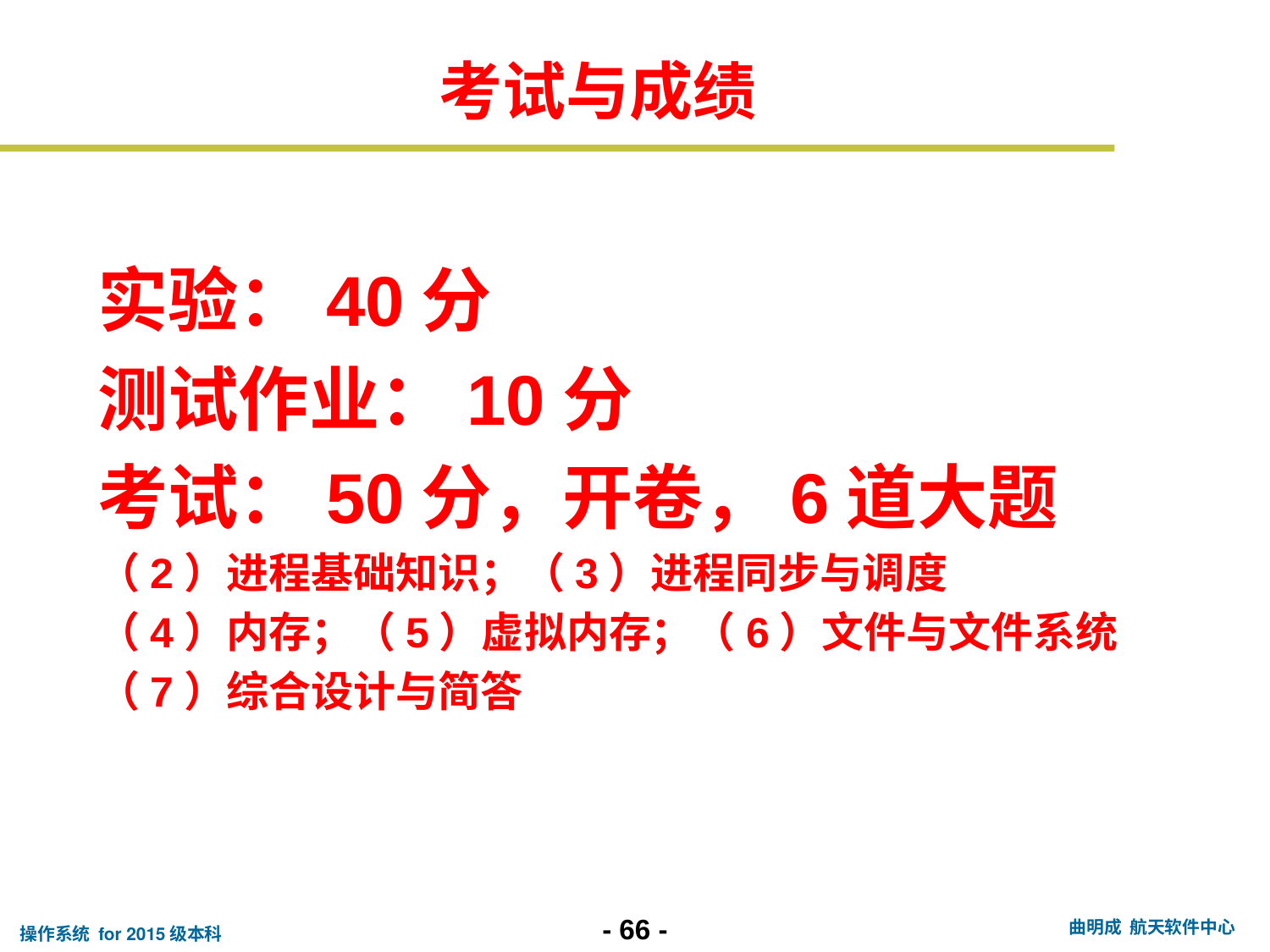

# 考试与成绩

实验：40分
测试作业：10分
考试：50分，开卷，6道大题
（2）进程基础知识；（3）进程同步与调度
（4）内存；（5）虚拟内存；（6）文件与文件系统
（7）综合设计与简答